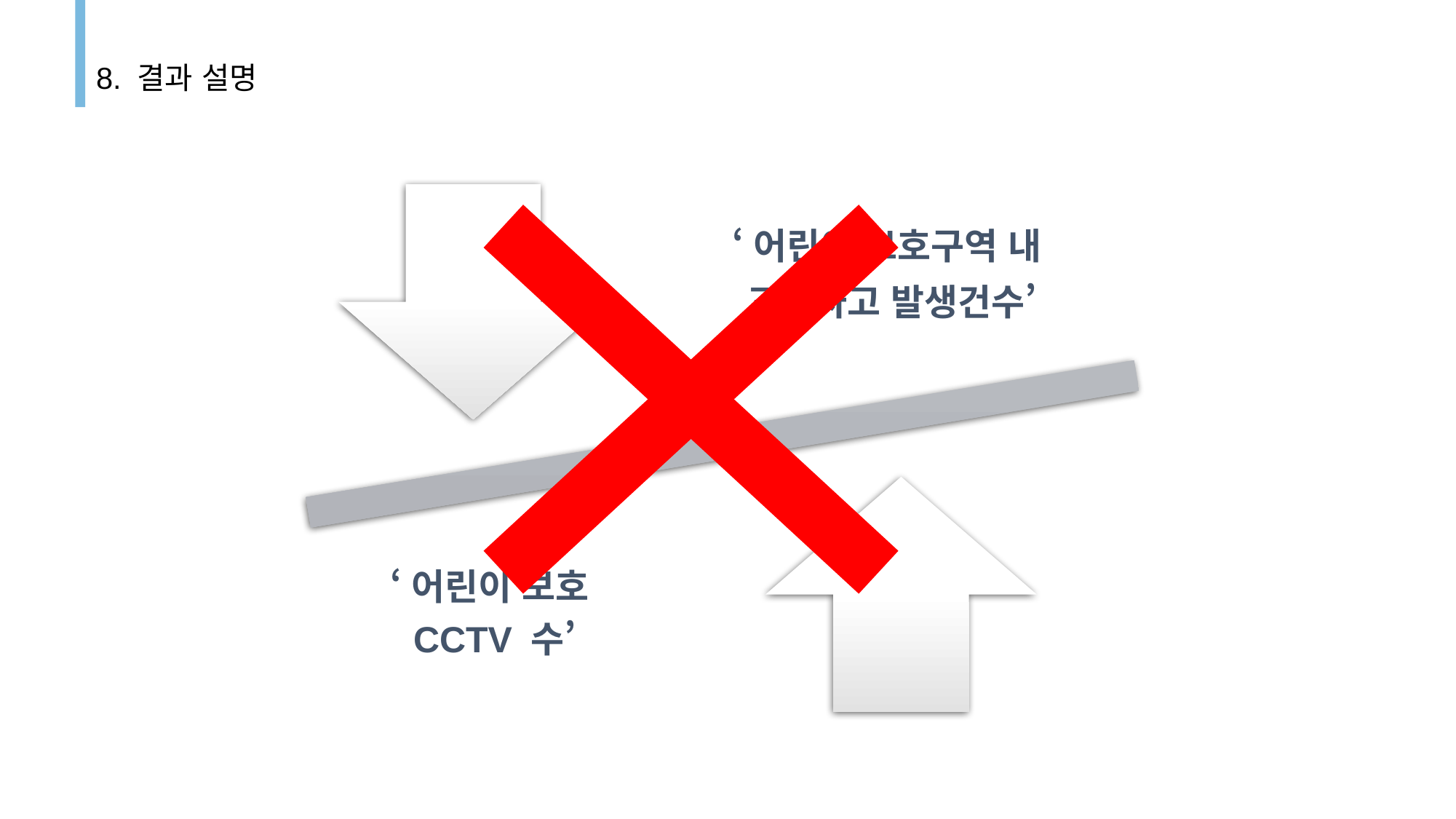

8. 결과 설명

‘어린이 보호구역 내
교통사고 발생건수’
‘어린이 보호
CCTV 수’